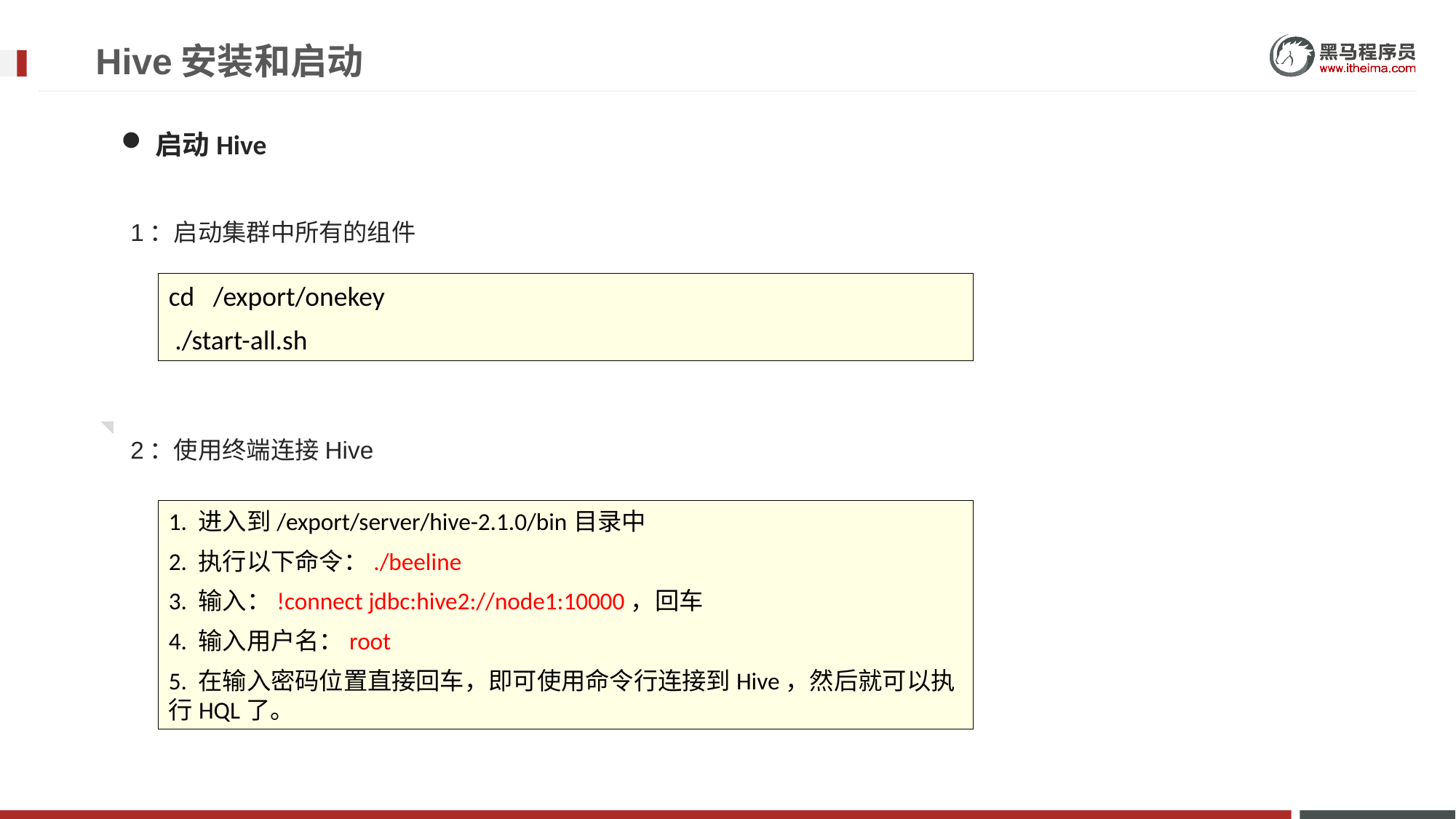

# Hive安装和启动
启动Hive
1：启动集群中所有的组件
cd   /export/onekey
 ./start-all.sh
2：使用终端连接Hive

1. 进入到/export/server/hive-2.1.0/bin目录中
2. 执行以下命令：./beeline
3. 输入：!connect jdbc:hive2://node1:10000，回车
4. 输入用户名：root
5. 在输入密码位置直接回车，即可使用命令行连接到Hive，然后就可以执行HQL了。